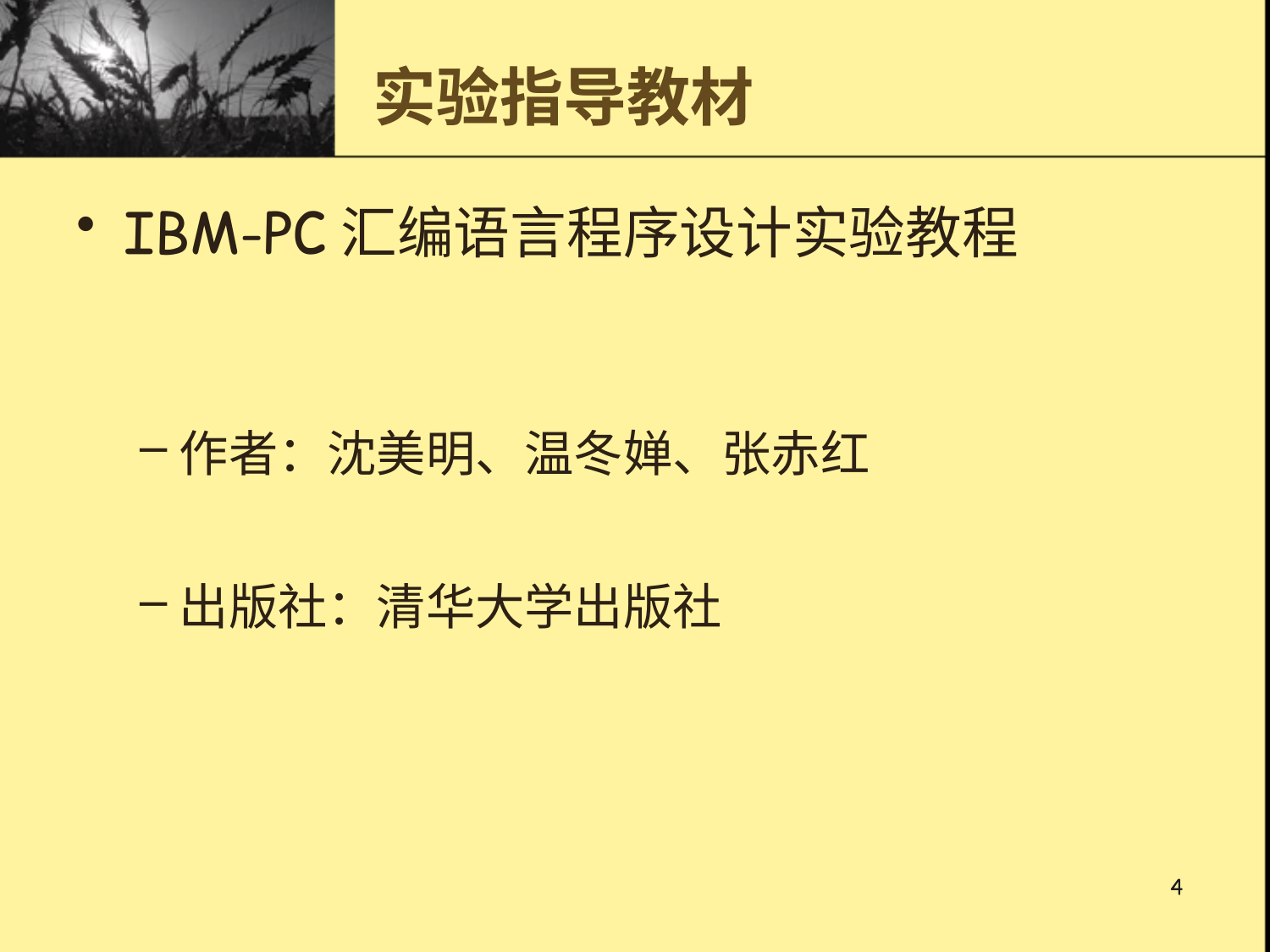

# 实验指导教材
IBM-PC汇编语言程序设计实验教程

作者：沈美明、温冬婵、张赤红

出版社：清华大学出版社
4